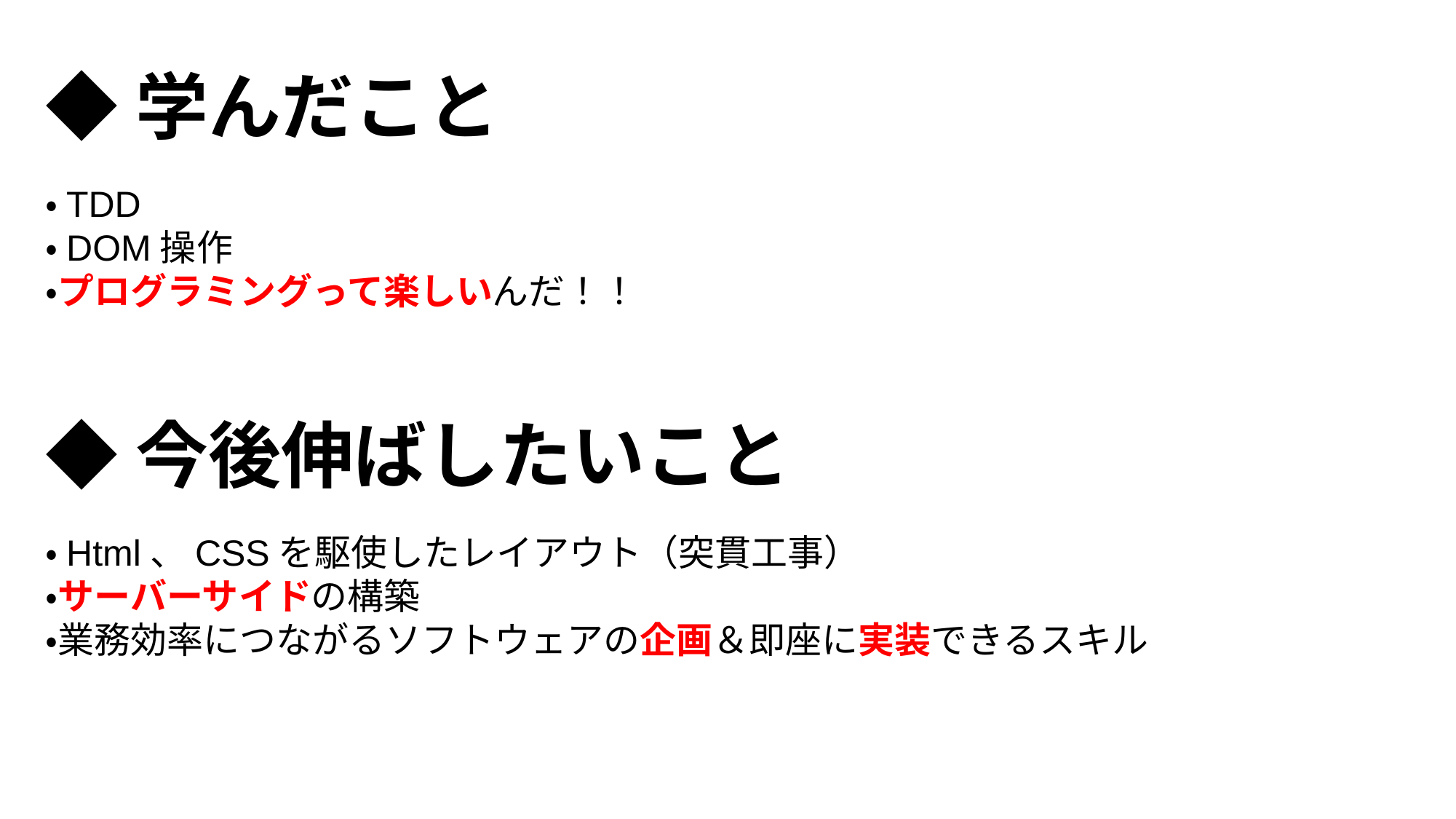

◆学んだこと

・TDD
・DOM操作
・プログラミングって楽しいんだ！！

◆今後伸ばしたいこと

・Html、CSSを駆使したレイアウト（突貫工事）
・サーバーサイドの構築
・業務効率につながるソフトウェアの企画＆即座に実装できるスキル
|  | 工程 | 工数 [s] |  |
| --- | --- | --- | --- |
|  | 工程 | 従来 | 今回 |
| ① | パワポに貼る | 5 | 5 |
| ② | 既知の長さを測定 | 30 | 10 |
| ③ | 知りたい長さを測定 | 30 | 10 |
| ④ | 比率計算 | 20 | 0 |
| 合計時間 |  | 85 | 25 |